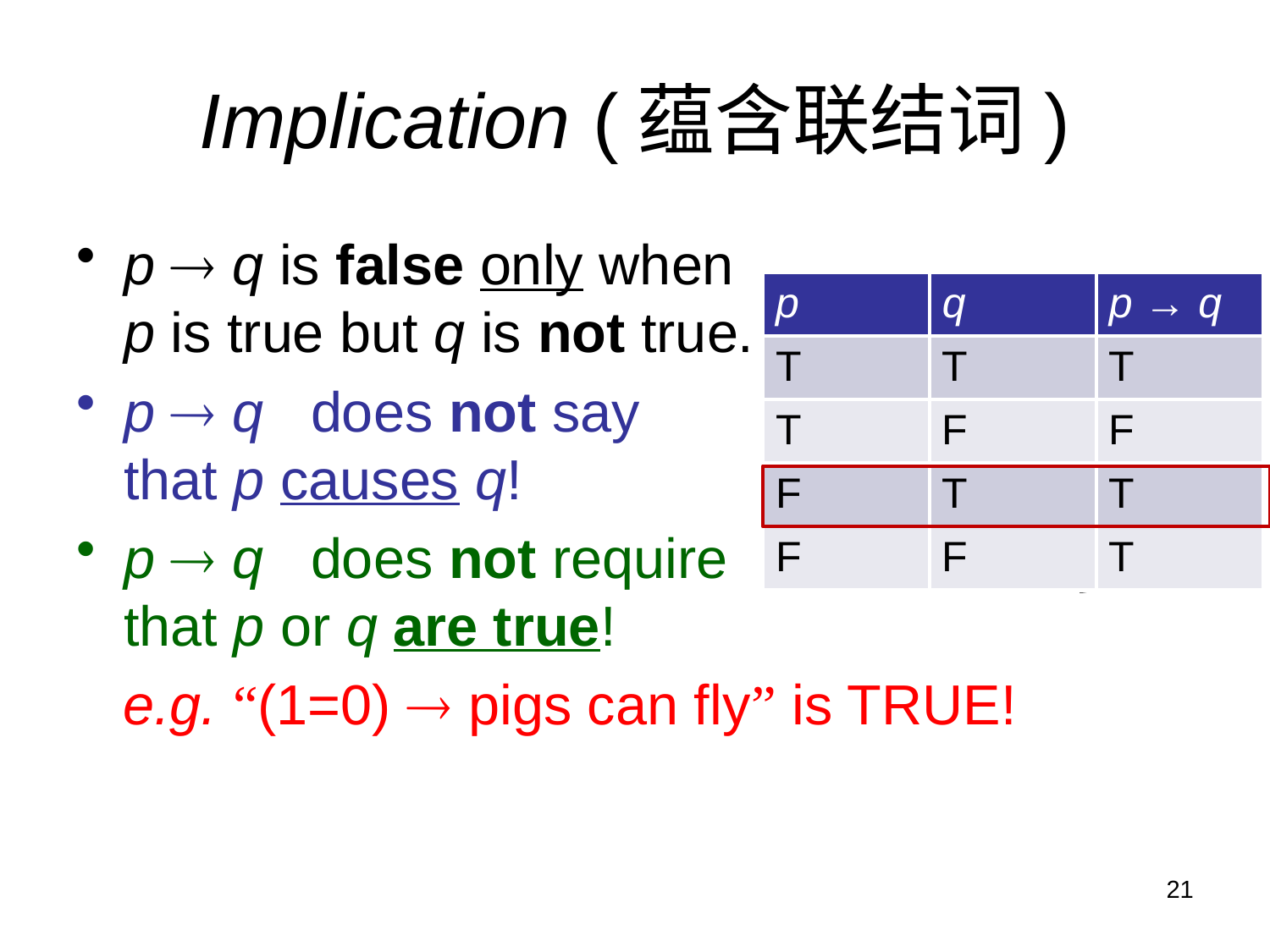

Topic #1.0 – Propositional Logic: Operators
# Implication (蕴含联结词)
p → q is false only when
p is true but q is not true.
p → q   does not say
that p causes q!
p → q   does not require
that p or q are true!
   e.g. “(1=0) → pigs can fly” is TRUE!
| p | q | p → q |
| --- | --- | --- |
| T | T | T |
| T | F | F |
| F | T | T |
| F | F | T |

21